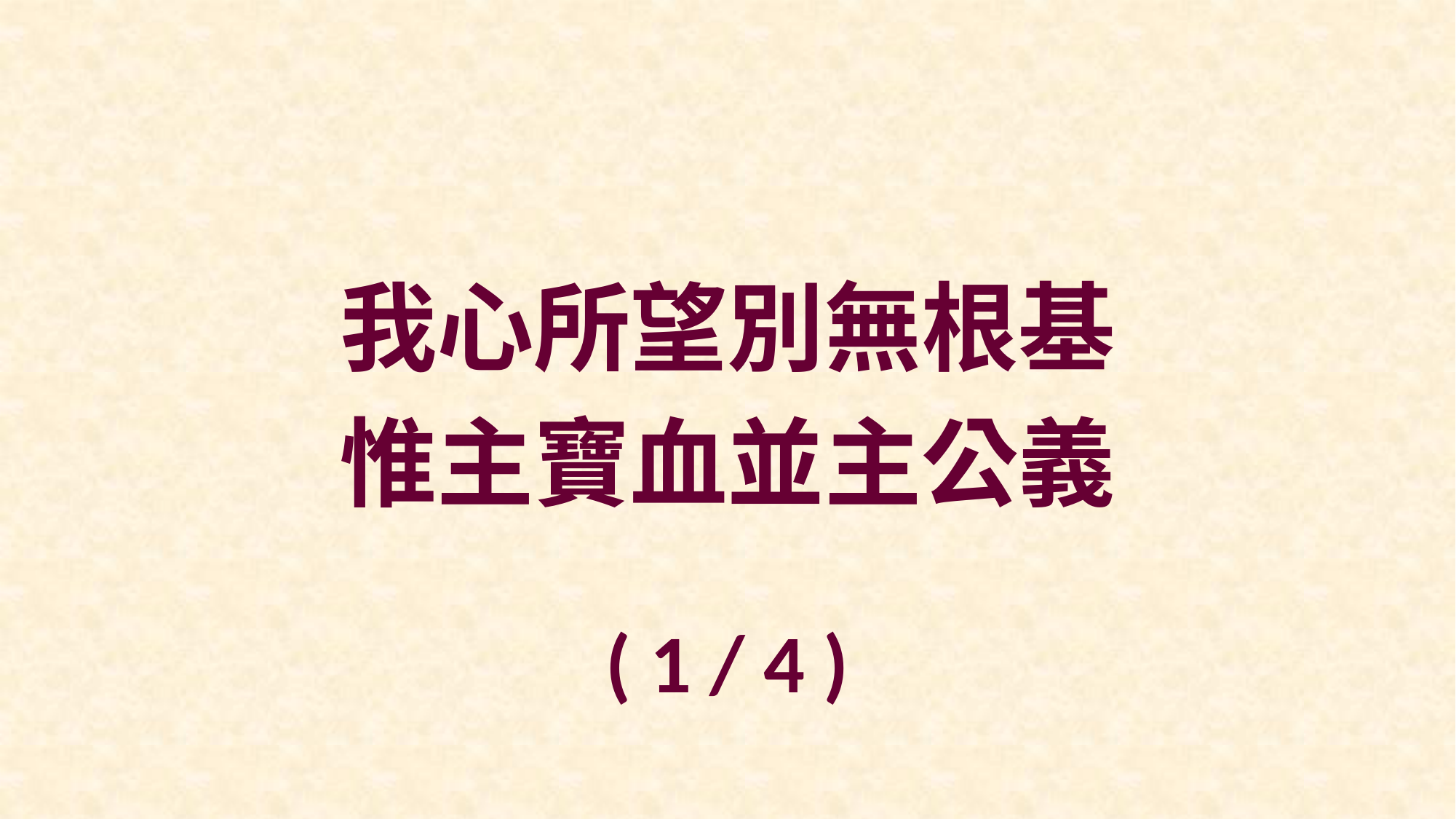

我心所望別無根基
惟主寶血並主公義
( 1 / 4 )